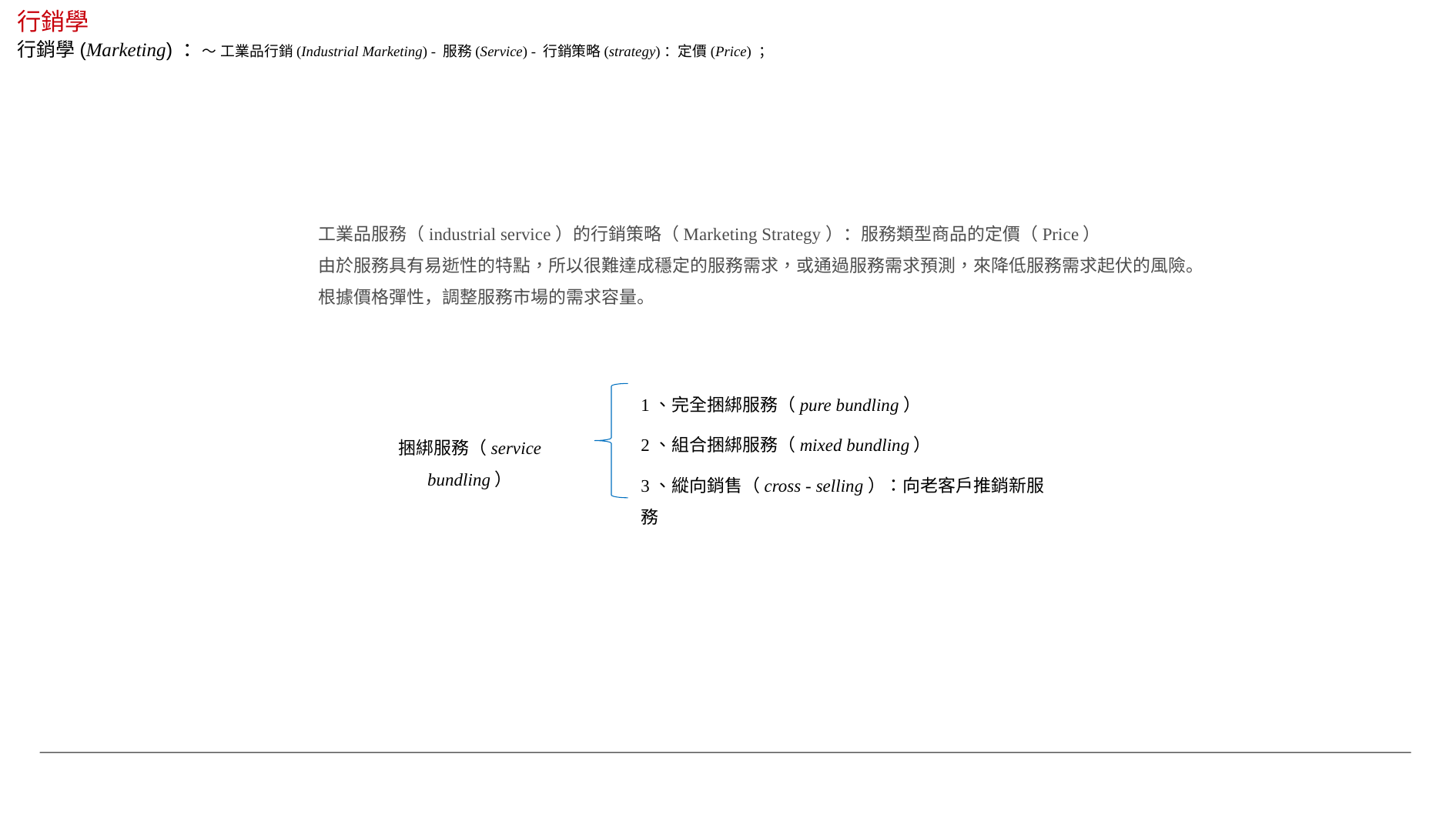

行銷學
行銷學(Marketing) ：～ 工業品行銷(Industrial Marketing) - 服務(Service) - 行銷策略(strategy)：定價(Price) ；
工業品服務（industrial service）的行銷策略（Marketing Strategy）：服務類型商品的定價（Price）
由於服務具有易逝性的特點，所以很難達成穩定的服務需求，或通過服務需求預測，來降低服務需求起伏的風險。
根據價格彈性，調整服務市場的需求容量。
1、完全捆綁服務（pure bundling）

2、組合捆綁服務（mixed bundling）
捆綁服務（service bundling）
3、縱向銷售（cross - selling）：向老客戶推銷新服務